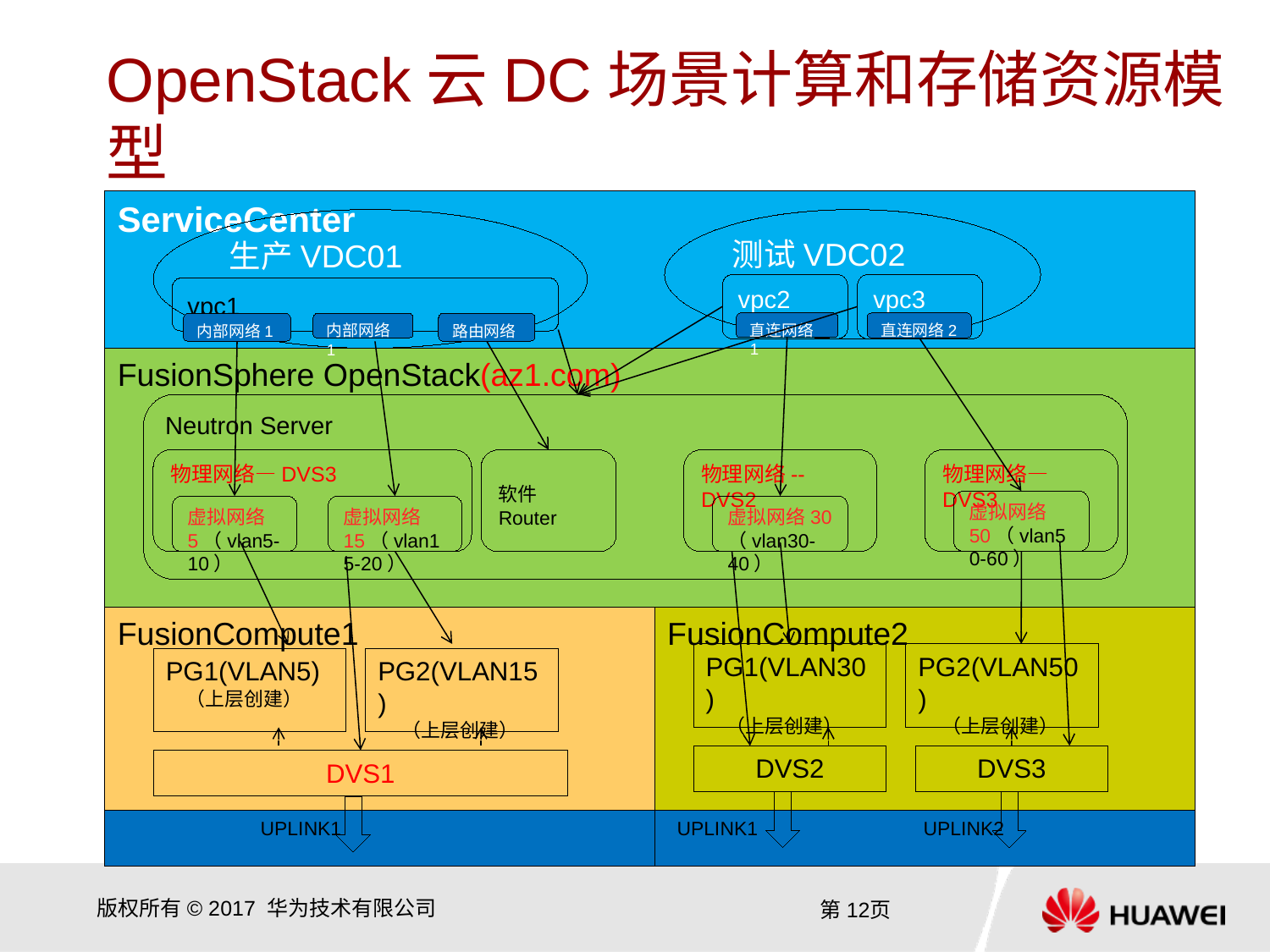

# OpenStack云DC场景计算和存储资源模型
ServiceCenter
生产VDC01
测试VDC02
vpc2
vpc3
vpc1

直连网络1
直连网络2
路由网络
内部网络1
内部网络1
FusionSphere OpenStack(az1.com)

Neutron Server
物理网络—DVS3

软件Router
物理网络--DVS2
物理网络—DVS3
虚拟网络50（vlan50-60）
虚拟网络5（vlan5-10）
虚拟网络15（vlan15-20）
虚拟网络30 （vlan30-40）
FusionCompute1
FusionCompute2
PG1(VLAN30)
    （上层创建）
PG2(VLAN50)
     （上层创建）
PG1(VLAN5)
    （上层创建）
PG2(VLAN15)
     （上层创建）
DVS2
DVS3

DVS1

                          UPLINK1
  UPLINK1                                  UPLINK2